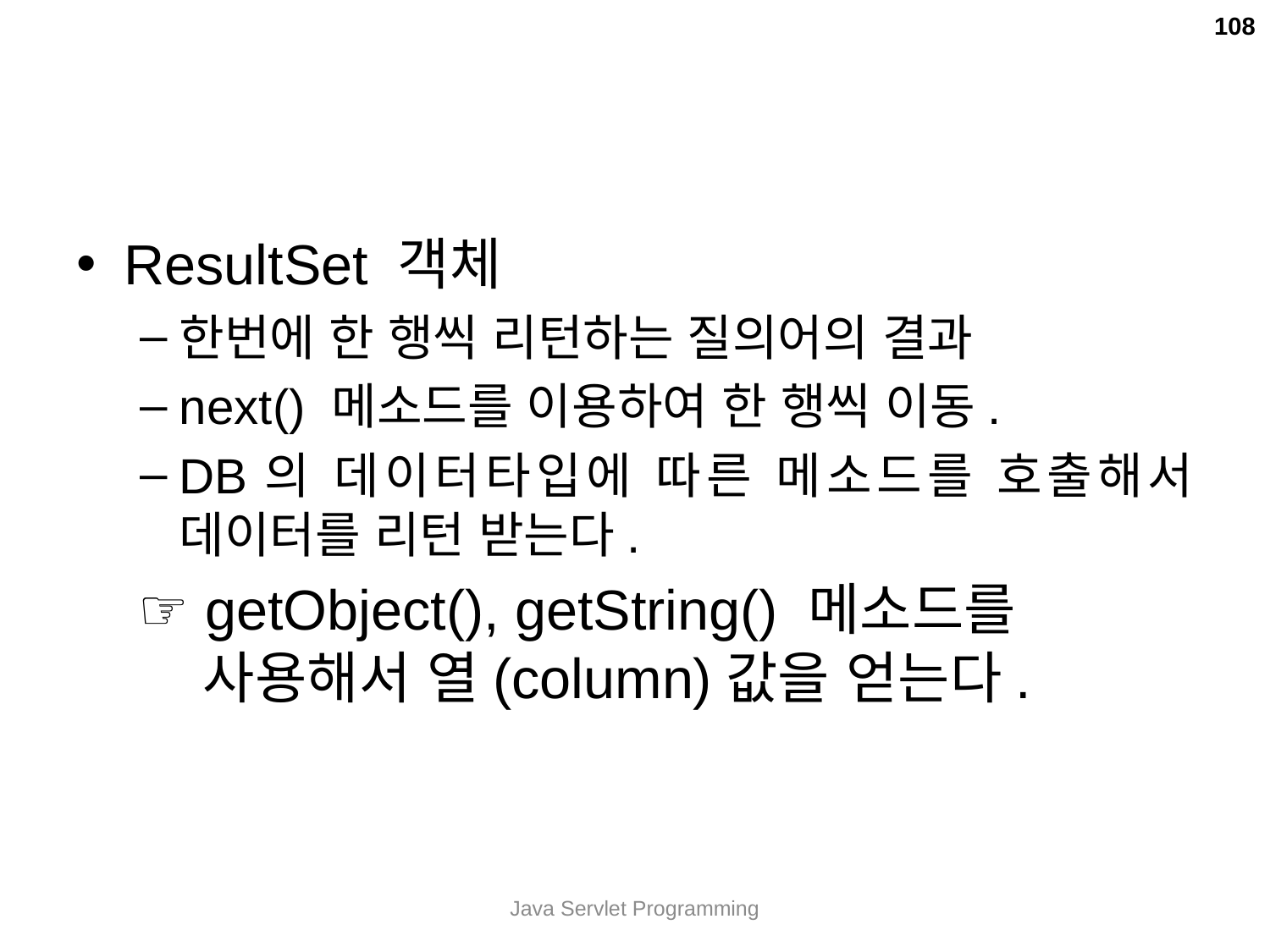

108
ResultSet 객체
한번에 한 행씩 리턴하는 질의어의 결과
next() 메소드를 이용하여 한 행씩 이동.
DB의 데이터타입에 따른 메소드를 호출해서 데이터를 리턴 받는다.
    ☞ getObject(), getString() 메소드를
     사용해서 열(column)값을 얻는다.
Java Servlet Programming